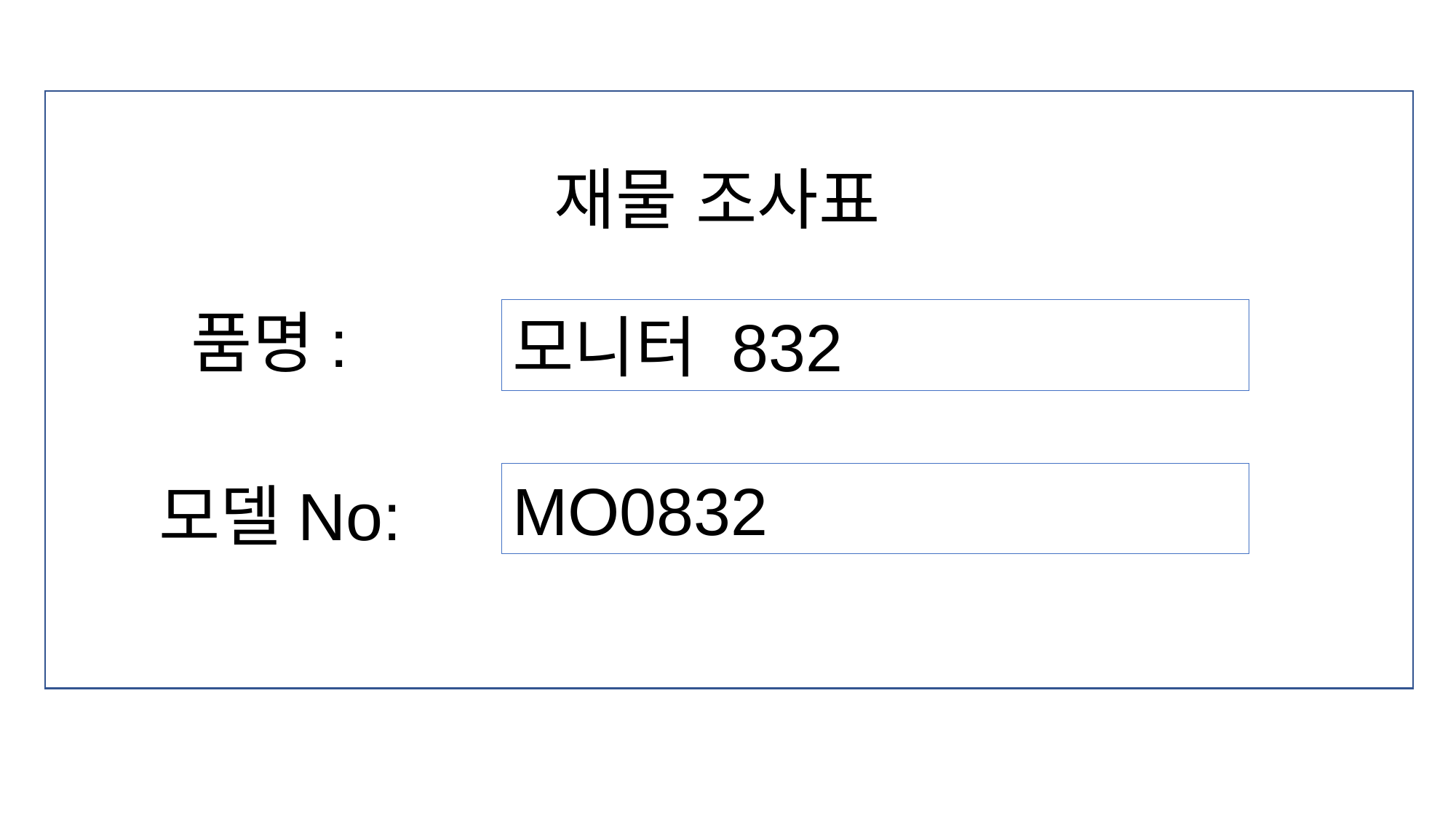

재물 조사표
품명:
모니터 832
MO0832
모델No: